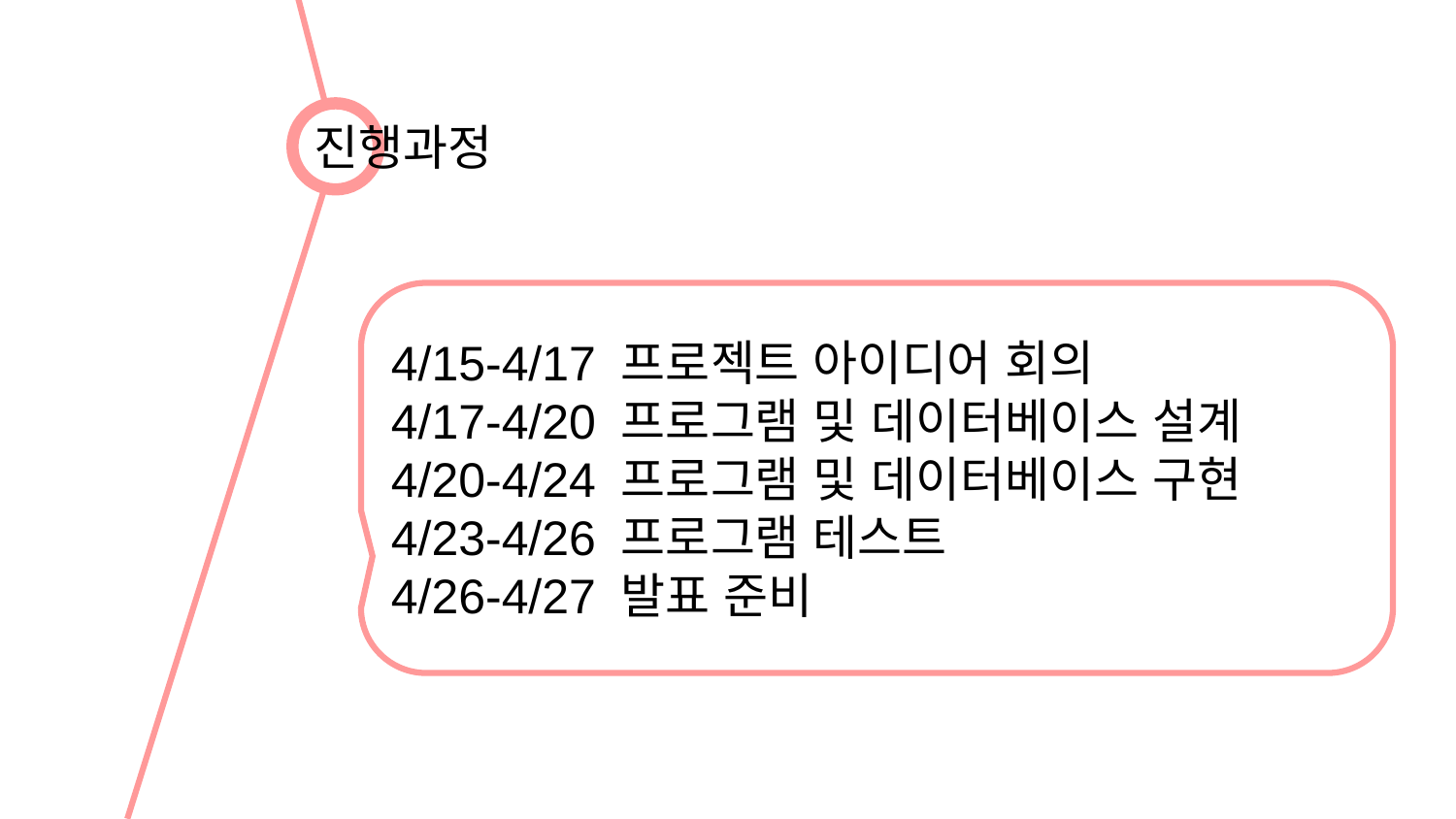

진행과정
4/15-4/17 프로젝트 아이디어 회의
4/17-4/20 프로그램 및 데이터베이스 설계
4/20-4/24 프로그램 및 데이터베이스 구현
4/23-4/26 프로그램 테스트
4/26-4/27 발표 준비